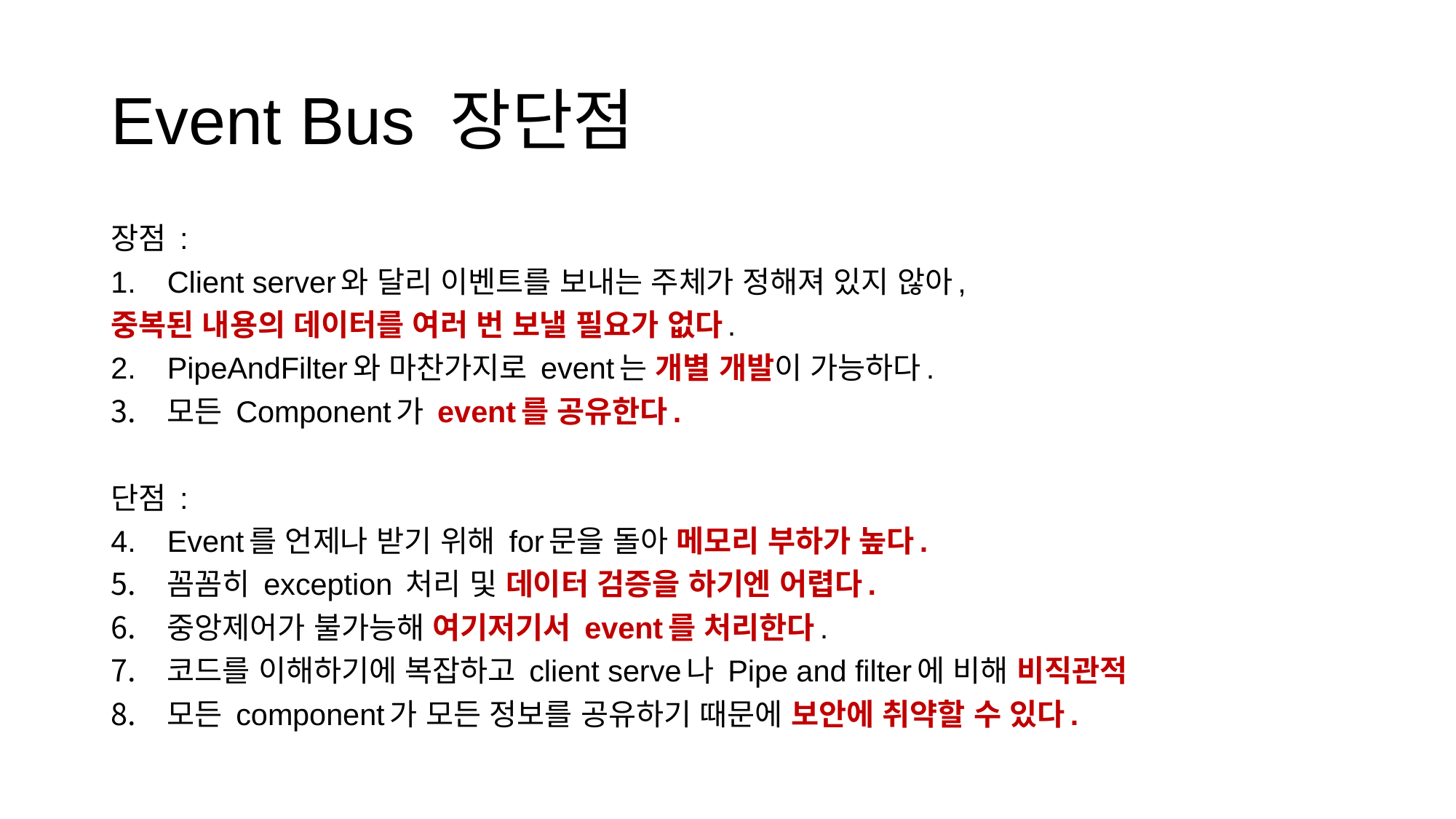

# Event Bus 장단점
장점 :
Client server와 달리 이벤트를 보내는 주체가 정해져 있지 않아,
중복된 내용의 데이터를 여러 번 보낼 필요가 없다.
PipeAndFilter와 마찬가지로 event는 개별 개발이 가능하다.
모든 Component가 event를 공유한다.

단점 :
Event를 언제나 받기 위해 for문을 돌아 메모리 부하가 높다.
꼼꼼히 exception 처리 및 데이터 검증을 하기엔 어렵다.
중앙제어가 불가능해 여기저기서 event를 처리한다.
코드를 이해하기에 복잡하고 client serve나 Pipe and filter에 비해 비직관적
모든 component가 모든 정보를 공유하기 때문에 보안에 취약할 수 있다.